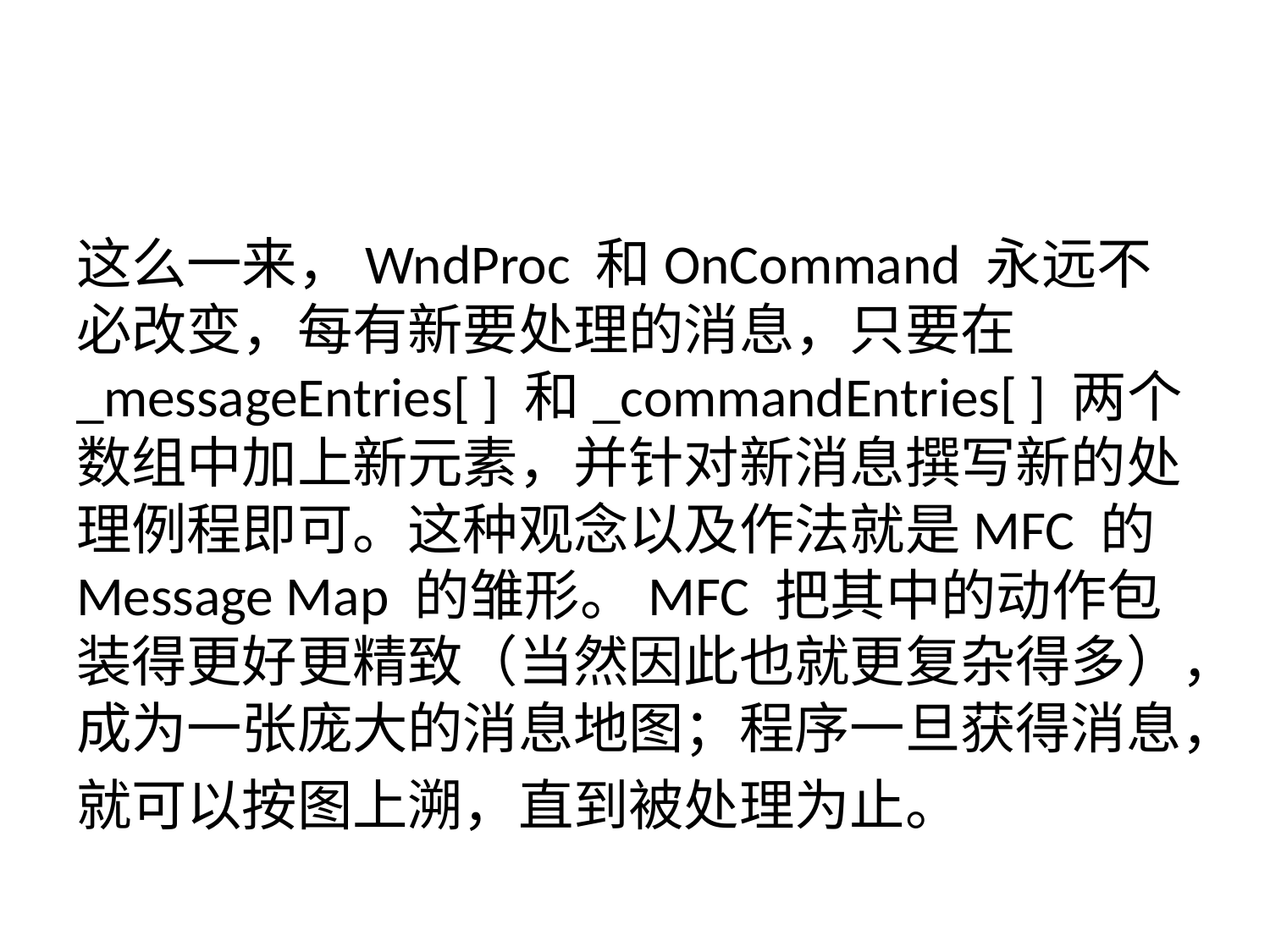

这么一来，WndProc 和OnCommand 永远不必改变，每有新要处理的消息，只要在_messageEntries[ ] 和_commandEntries[ ] 两个数组中加上新元素，并针对新消息撰写新的处理例程即可。这种观念以及作法就是MFC 的Message Map 的雏形。MFC 把其中的动作包装得更好更精致（当然因此也就更复杂得多），成为一张庞大的消息地图；程序一旦获得消息，
就可以按图上溯，直到被处理为止。